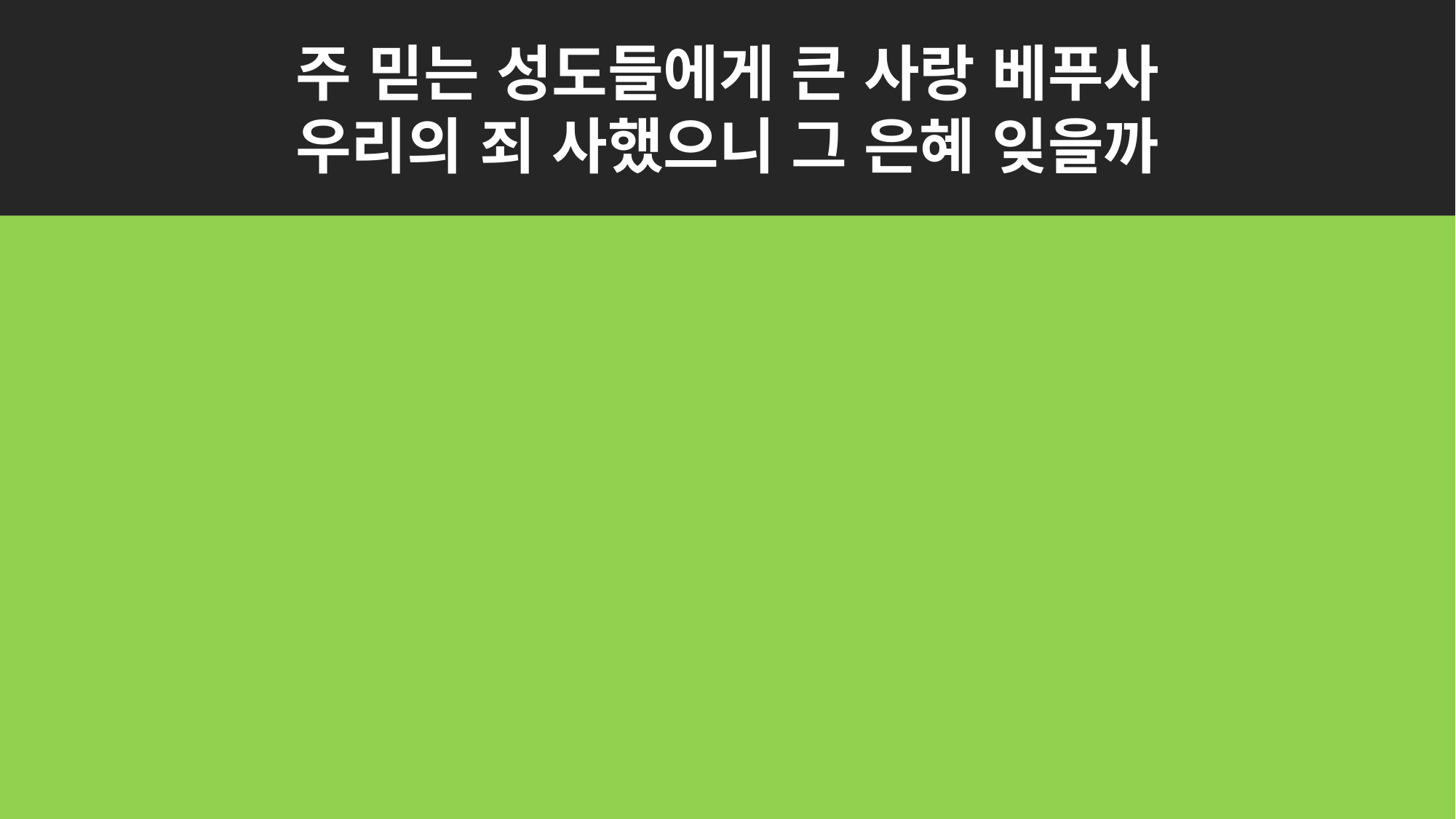

주 믿는 성도들에게 큰 사랑 베푸사
우리의 죄 사했으니 그 은혜 잊을까